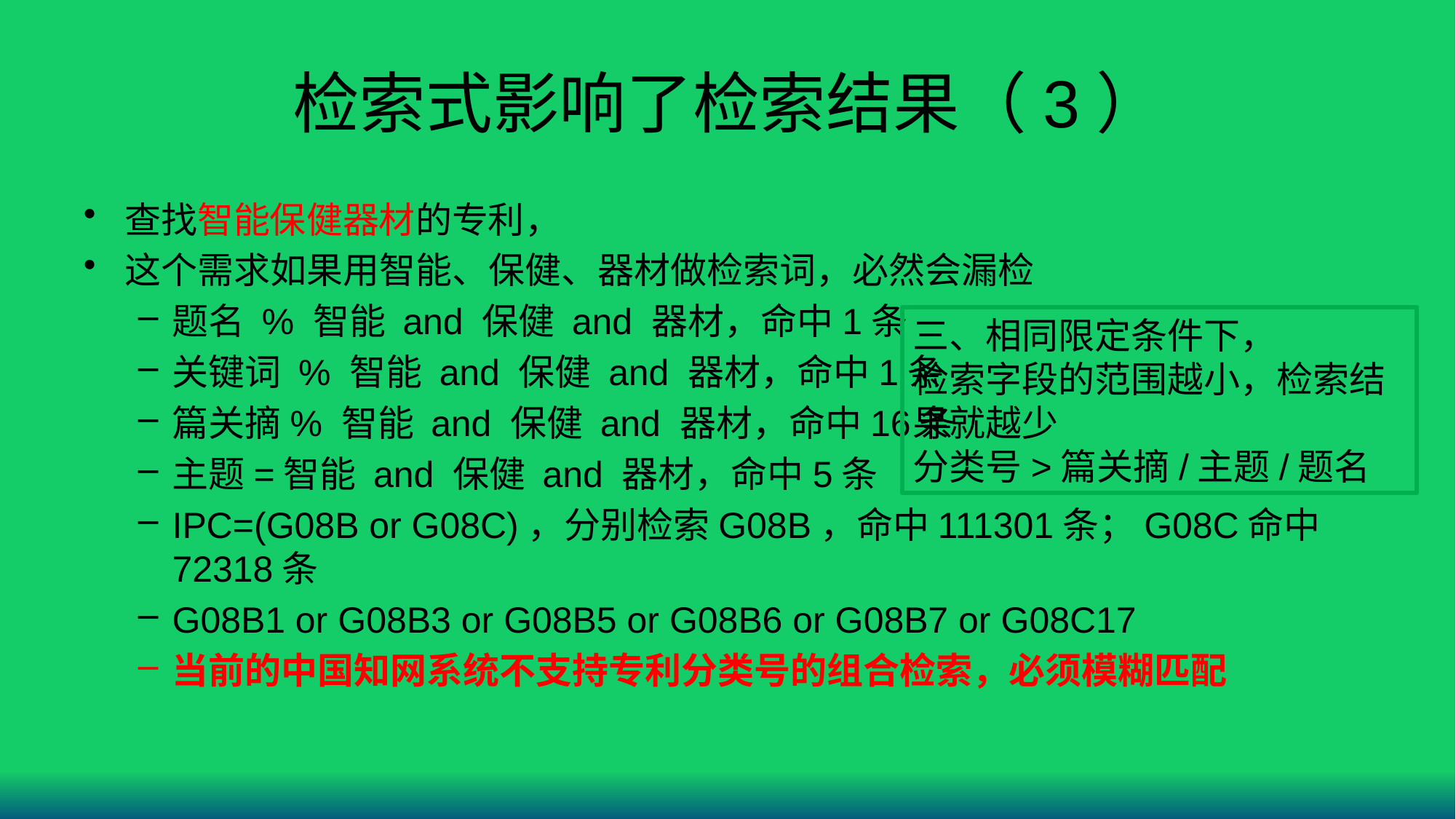

# 检索式影响了检索结果（3）
查找智能保健器材的专利，专利文献，内容
这个需求如果用智能、保健、器材做检索词，必然会漏检
题名 % 智能 and 保健 and 器材，命中1条
关键词 % 智能 and 保健 and 器材，命中1条
篇关摘% 智能 and 保健 and 器材，命中16条
主题=智能 and 保健 and 器材，命中5条
IPC=(G08B or G08C)，分别检索G08B，命中111301条；G08C命中72318条
G08B1 or G08B3 or G08B5 or G08B6 or G08B7 or G08C17
当前的中国知网系统不支持专利分类号的组合检索，必须模糊匹配

三、相同限定条件下，
检索字段的范围越小，检索结果就越少
分类号>篇关摘/主题/题名